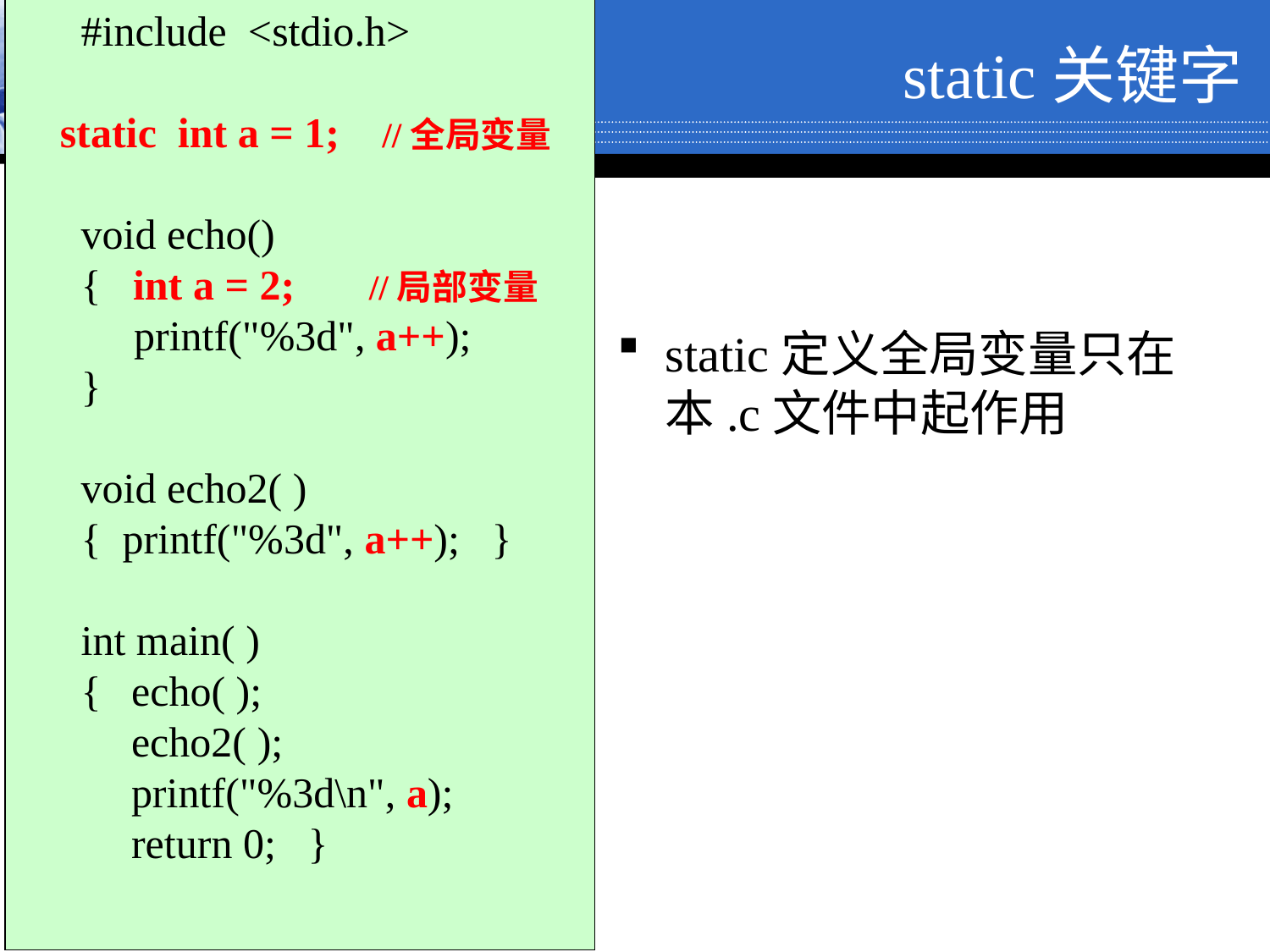

#include  <stdio.h>

static  int a = 1;    //全局变量

void echo()
{   int a = 2;       //局部变量
     printf("%3d", a++);
}

void echo2( )
{  printf("%3d", a++);   }

int main( )
{	 echo( );
	 echo2( );
	 printf("%3d\n", a);
	 return 0;   }
static关键字
static定义全局变量只在本.c文件中起作用